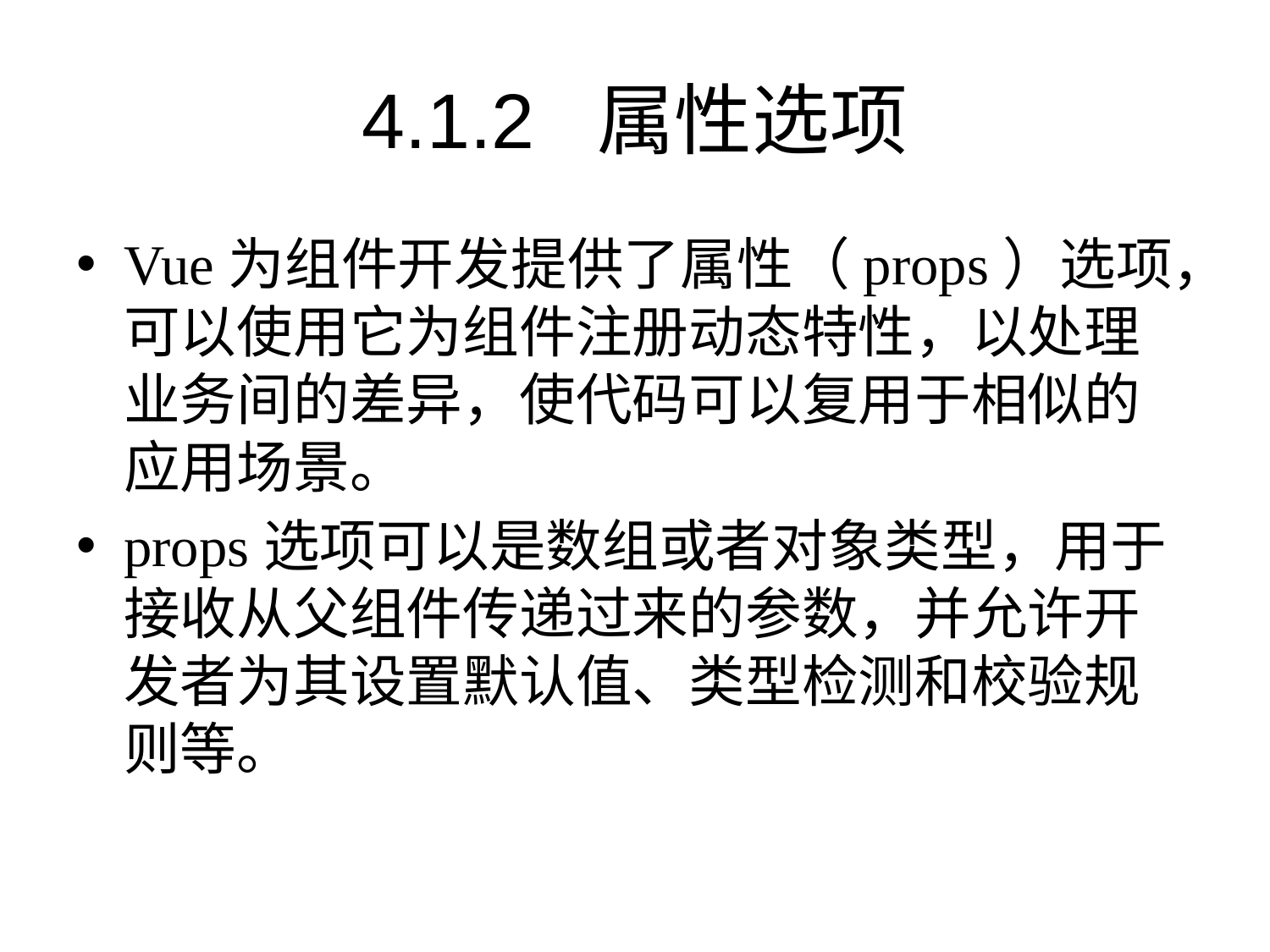

# 4.1.2  属性选项
Vue为组件开发提供了属性（props）选项，可以使用它为组件注册动态特性，以处理业务间的差异，使代码可以复用于相似的应用场景。
props选项可以是数组或者对象类型，用于接收从父组件传递过来的参数，并允许开发者为其设置默认值、类型检测和校验规则等。